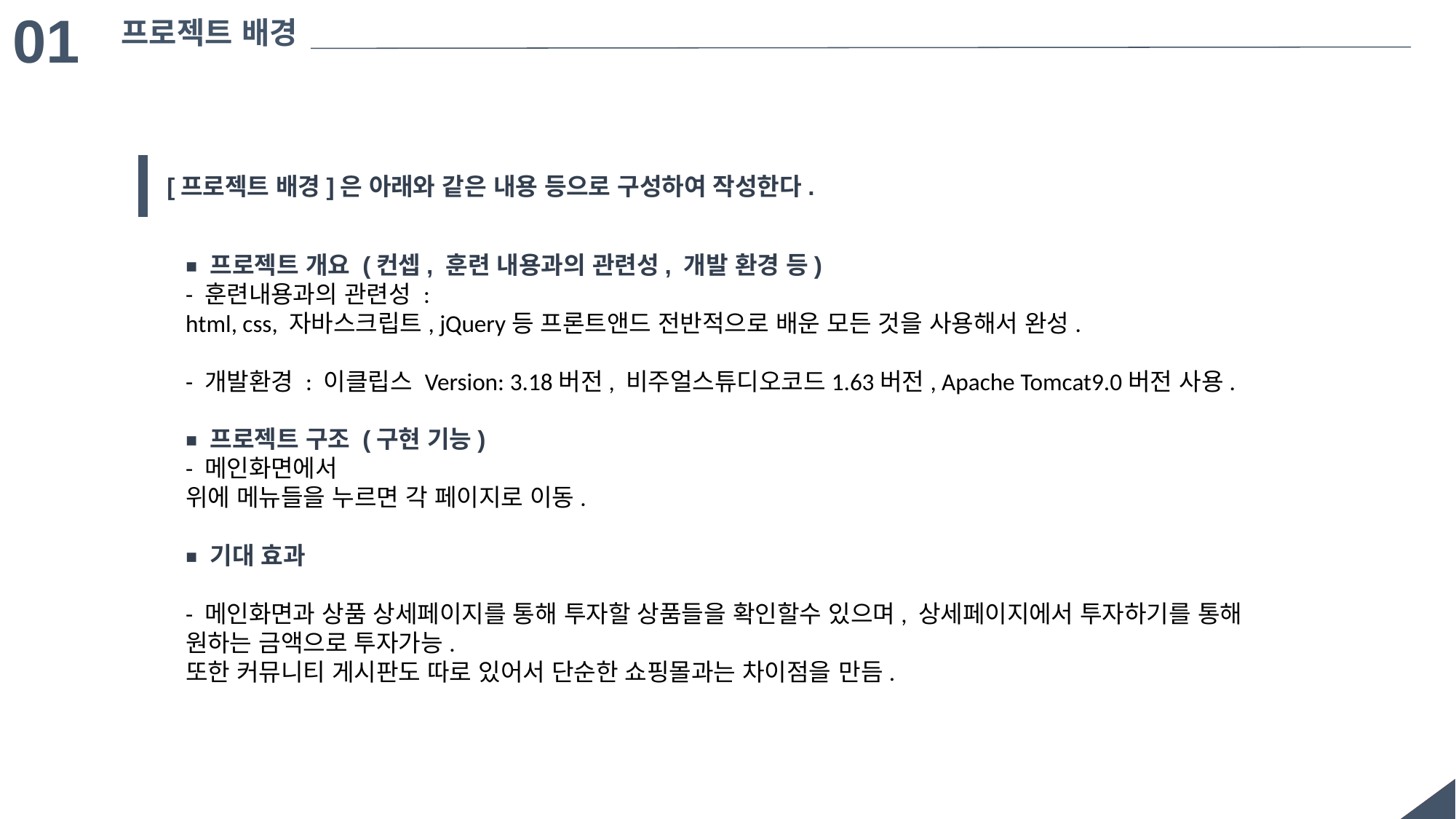

01
프로젝트 배경

[프로젝트 배경]은 아래와 같은 내용 등으로 구성하여 작성한다.

◾ 프로젝트 개요 (컨셉, 훈련 내용과의 관련성, 개발 환경 등)
- 훈련내용과의 관련성 :
html, css, 자바스크립트, jQuery등 프론트앤드 전반적으로 배운 모든 것을 사용해서 완성.

- 개발환경 : 이클립스 Version: 3.18버전, 비주얼스튜디오코드1.63버전, Apache Tomcat9.0버전 사용.

◾ 프로젝트 구조 (구현 기능)
- 메인화면에서
위에 메뉴들을 누르면 각 페이지로 이동.

◾ 기대 효과

- 메인화면과 상품 상세페이지를 통해 투자할 상품들을 확인할수 있으며, 상세페이지에서 투자하기를 통해 원하는 금액으로 투자가능.
또한 커뮤니티 게시판도 따로 있어서 단순한 쇼핑몰과는 차이점을 만듬.